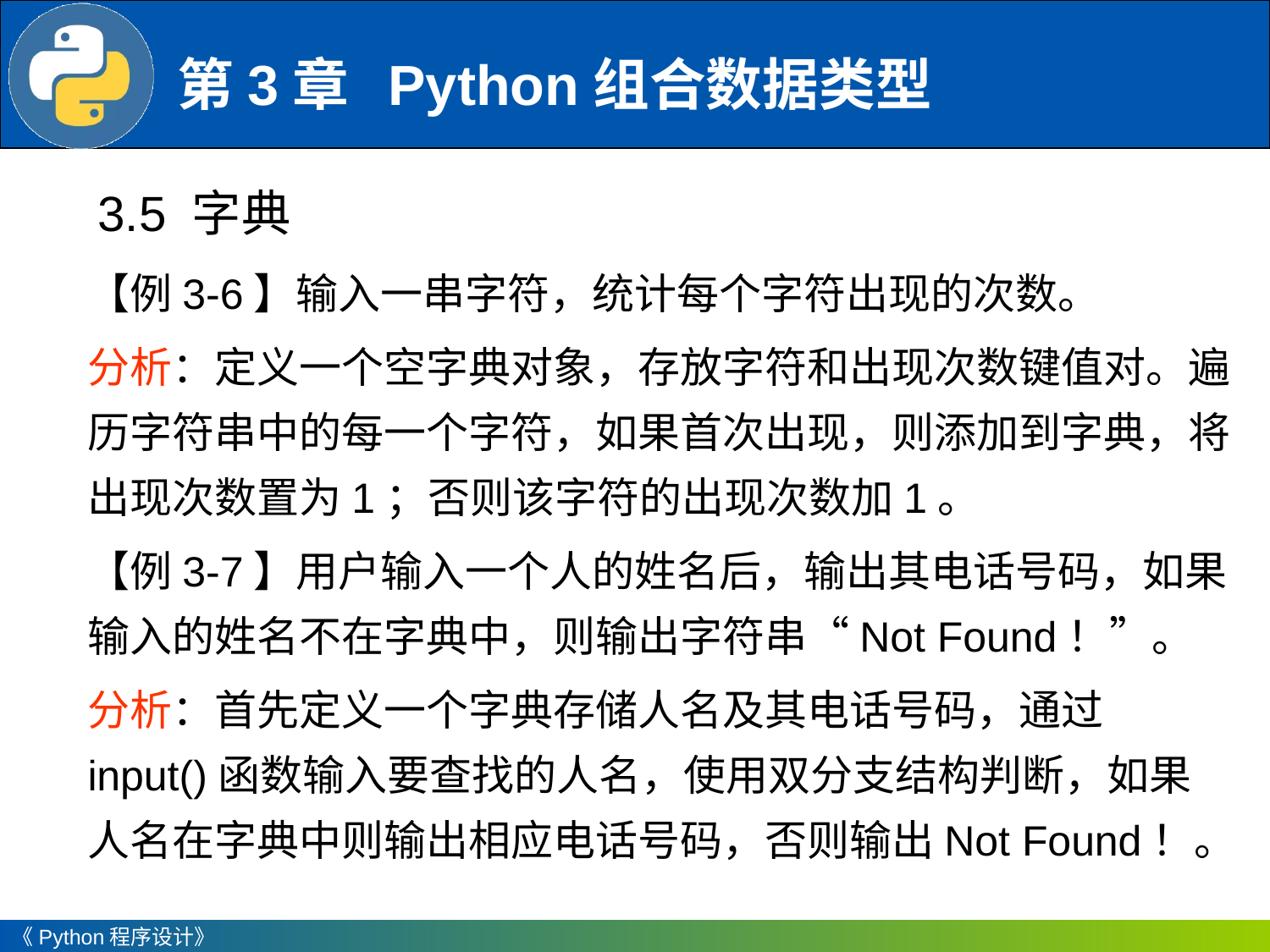

3.5 字典
【例3-6】输入一串字符，统计每个字符出现的次数。
分析：定义一个空字典对象，存放字符和出现次数键值对。遍历字符串中的每一个字符，如果首次出现，则添加到字典，将出现次数置为1；否则该字符的出现次数加1。
【例3-7】用户输入一个人的姓名后，输出其电话号码，如果输入的姓名不在字典中，则输出字符串“Not Found！”。
分析：首先定义一个字典存储人名及其电话号码，通过input()函数输入要查找的人名，使用双分支结构判断，如果人名在字典中则输出相应电话号码，否则输出Not Found！。